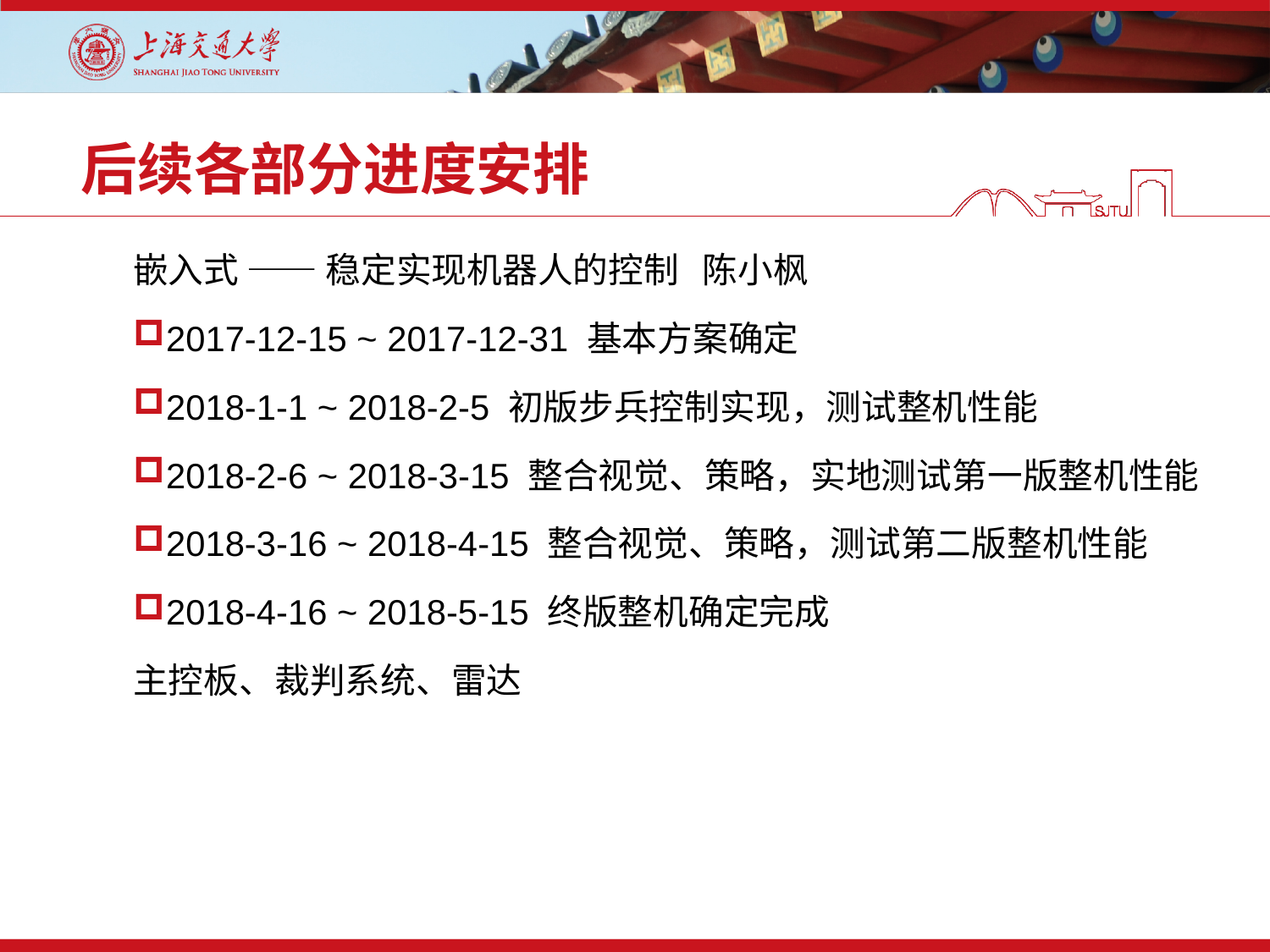

# 后续各部分进度安排
嵌入式 —— 稳定实现机器人的控制   陈小枫
2017-12-15 ~ 2017-12-31 基本方案确定
2018-1-1 ~ 2018-2-5 初版步兵控制实现，测试整机性能
2018-2-6 ~ 2018-3-15 整合视觉、策略，实地测试第一版整机性能
2018-3-16 ~ 2018-4-15 整合视觉、策略，测试第二版整机性能
2018-4-16 ~ 2018-5-15 终版整机确定完成
主控板、裁判系统、雷达